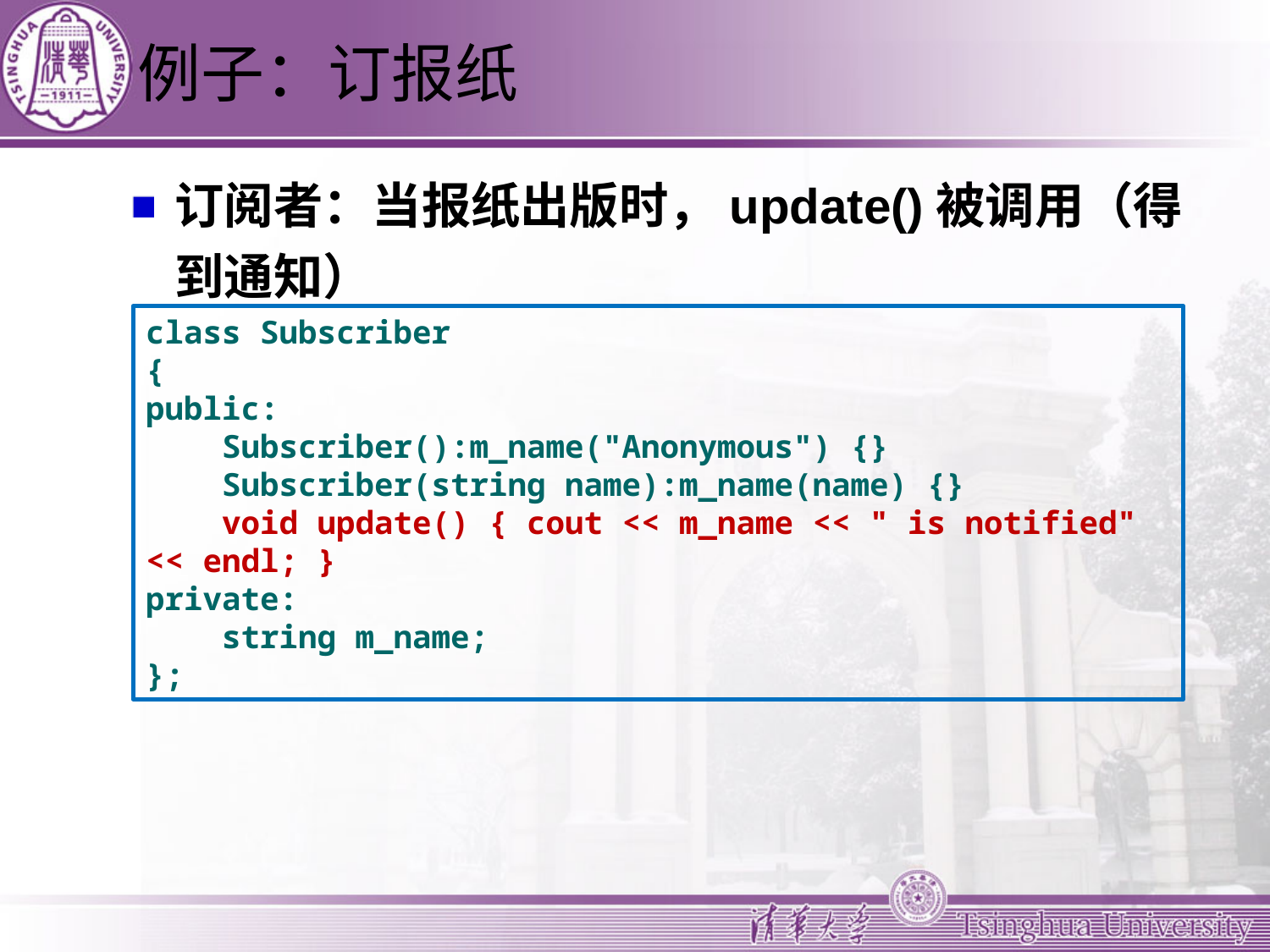

# 例子：订报纸
订阅者：当报纸出版时，update()被调用（得到通知）
class Subscriber
{
public:
    Subscriber():m_name("Anonymous") {}
    Subscriber(string name):m_name(name) {}
    void update() { cout << m_name << " is notified" << endl; }
private:
    string m_name;
};